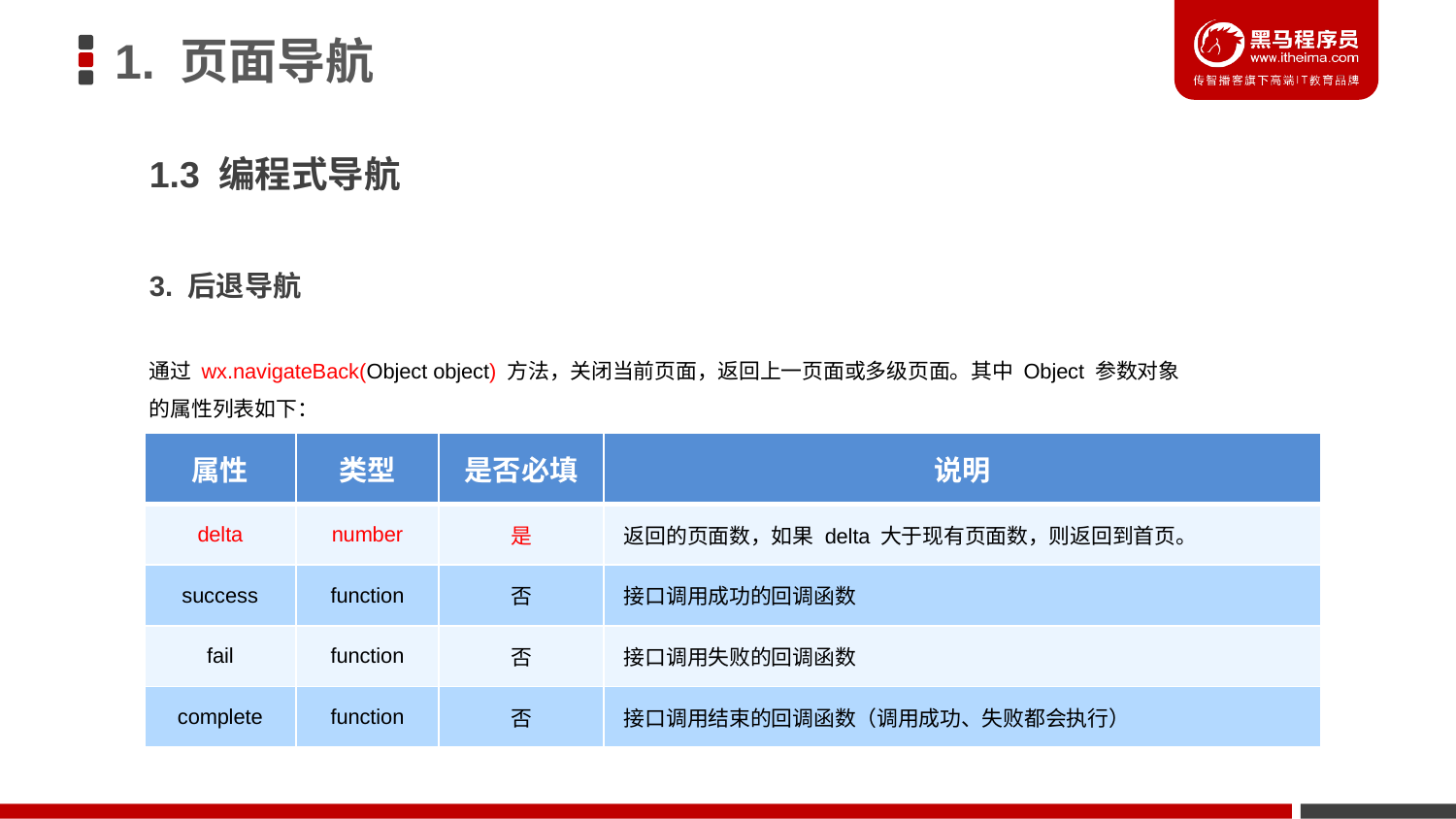

# 1. 页面导航
1.3 编程式导航
3. 后退导航
通过 wx.navigateBack(Object object) 方法，关闭当前页面，返回上一页面或多级页面。其中 Object 参数对象的属性列表如下：
| 属性 | 类型 | 是否必填 | 说明 |
| --- | --- | --- | --- |
| delta | number | 是 | 返回的页面数，如果 delta 大于现有页面数，则返回到首页。 |
| success | function | 否 | 接口调用成功的回调函数 |
| fail | function | 否 | 接口调用失败的回调函数 |
| complete | function | 否 | 接口调用结束的回调函数（调用成功、失败都会执行） |